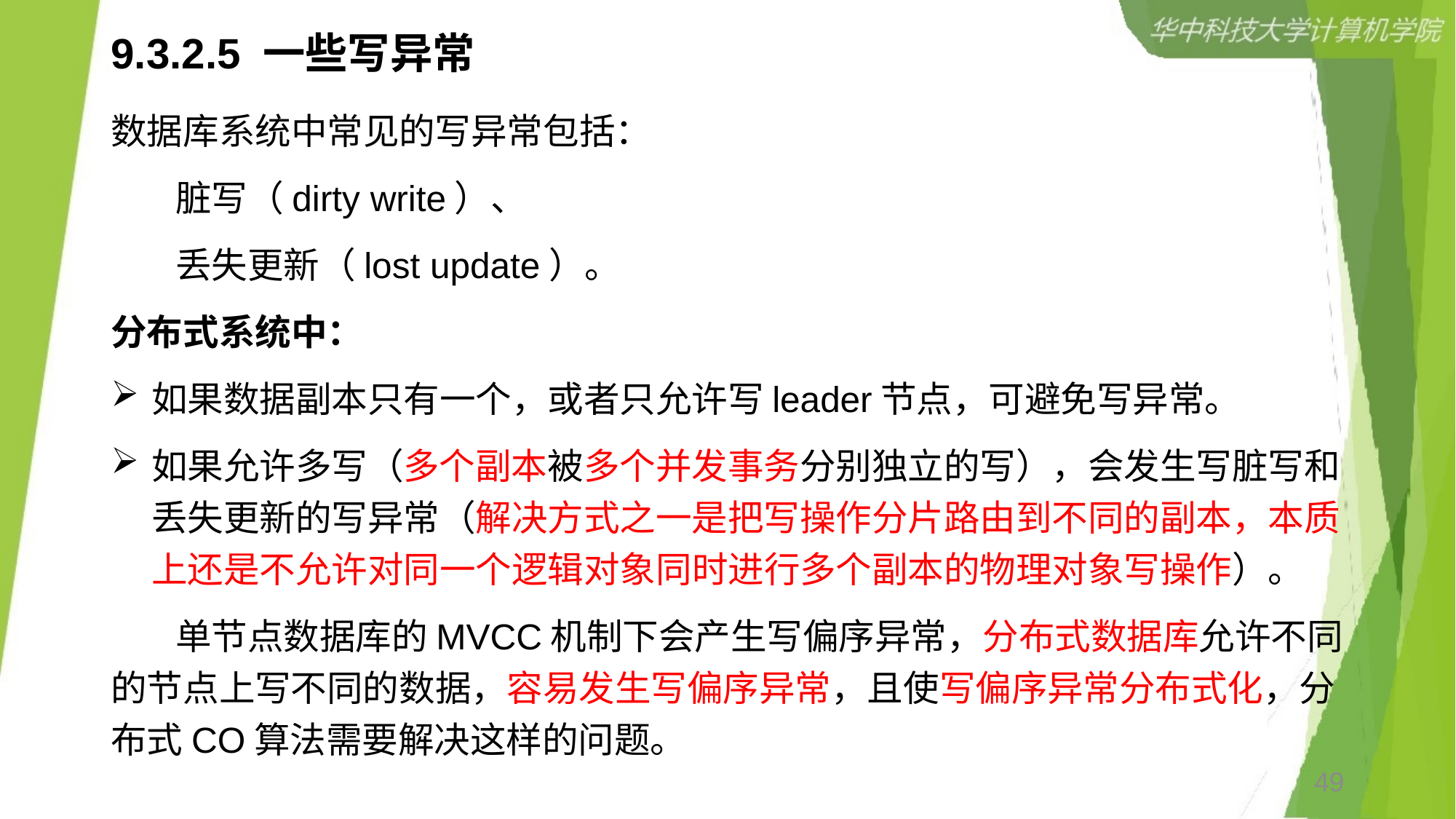

# 9.3.2.5 一些写异常
数据库系统中常见的写异常包括：
       脏写（dirty write）、
       丢失更新（lost update）。
分布式系统中：
如果数据副本只有一个，或者只允许写leader节点，可避免写异常。
如果允许多写（多个副本被多个并发事务分别独立的写），会发生写脏写和丢失更新的写异常（解决方式之一是把写操作分片路由到不同的副本，本质上还是不允许对同一个逻辑对象同时进行多个副本的物理对象写操作）。
       单节点数据库的MVCC机制下会产生写偏序异常，分布式数据库允许不同的节点上写不同的数据，容易发生写偏序异常，且使写偏序异常分布式化，分布式CO算法需要解决这样的问题。
49